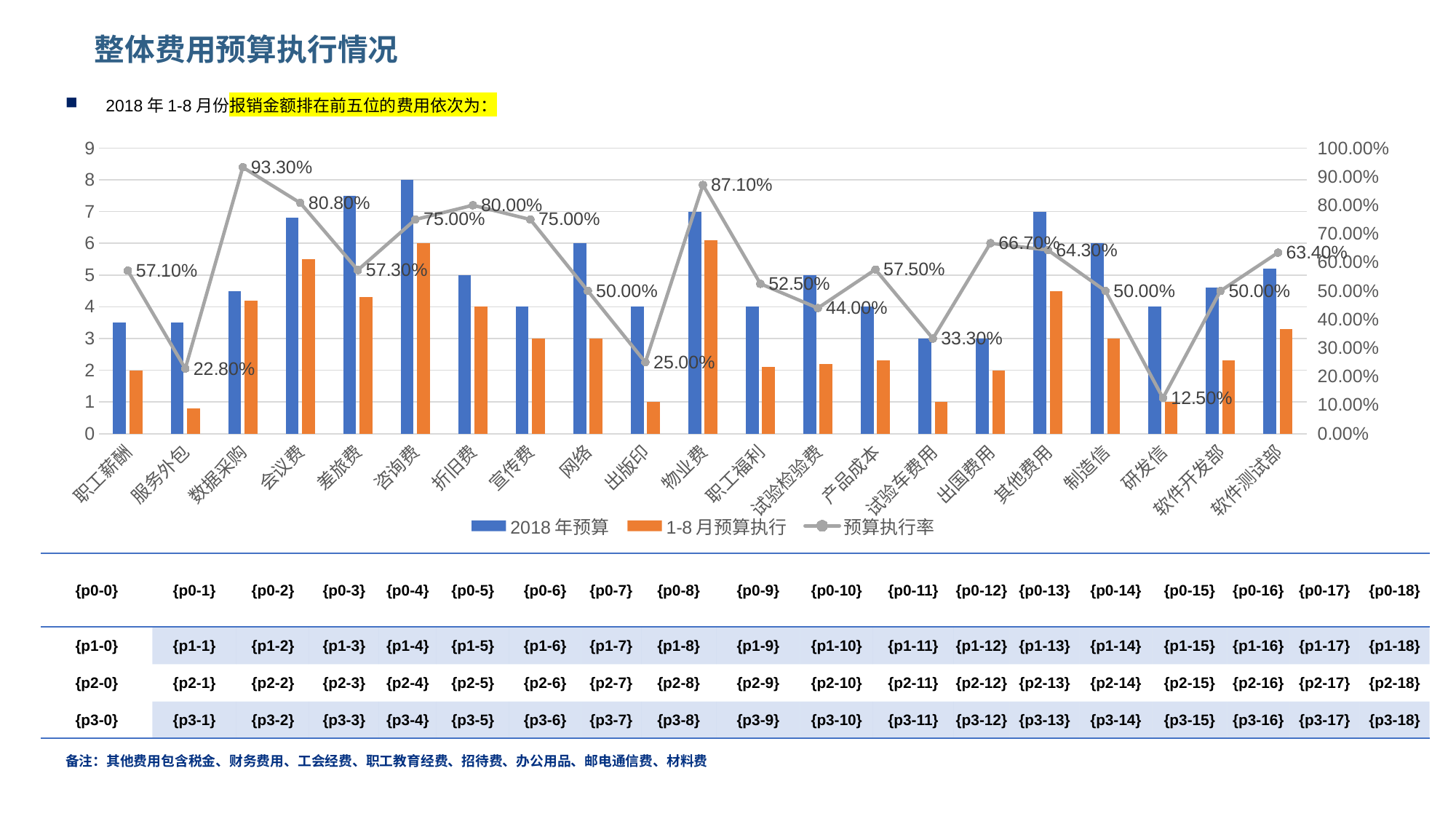

# 整体费用预算执行情况
2018年1-8月份报销金额排在前五位的费用依次为：

### Chart

| Category | 2018年预算 | 1-8月预算执行 | 预算执行率 |
|---|---|---|---|
| 职工薪酬 | 3.5 | 2.0 | 0.571 |
| 服务外包 | 3.5 | 0.8 | 0.228 |
| 数据采购 | 4.5 | 4.2 | 0.933 |
| 会议费 | 6.8 | 5.5 | 0.808 |
| 差旅费 | 7.5 | 4.3 | 0.573 |
| 咨询费 | 8.0 | 6.0 | 0.75 |
| 折旧费 | 5.0 | 4.0 | 0.8 |
| 宣传费 | 4.0 | 3.0 | 0.75 |
| 网络及维保费 | 6.0 | 3.0 | 0.5 |
| 出版印刷资料费 | 4.0 | 1.0 | 0.25 |
| 物业费 | 7.0 | 6.1 | 0.871 |
| 职工福利 | 4.0 | 2.1 | 0.525 |
| 试验检验费 | 5.0 | 2.2 | 0.44 |
| 产品成本 | 4.0 | 2.3 | 0.575 |
| 试验车费用 | 3.0 | 1.0 | 0.333 |
| 出国费用 | 3.0 | 2.0 | 0.667 |
| 其他费用 | 7.0 | 4.5 | 0.643 |
| 制造信息系统部 | 6.0 | 3.0 | 0.5 |
| 研发信息系统部 | 4.0 | 1.0 | 0.125 |
| 软件开发部 | 4.6 | 2.3 | 0.5 |
| 软件测试部 | 5.2 | 3.3 | 0.634 |
| {p0-0} | {p0-1} | {p0-2} | {p0-3} | {p0-4} | {p0-5} | {p0-6} | {p0-7} | {p0-8} | {p0-9} | {p0-10} | {p0-11} | {p0-12} | {p0-13} | {p0-14} | {p0-15} | {p0-16} | {p0-17} | {p0-18} |
| --- | --- | --- | --- | --- | --- | --- | --- | --- | --- | --- | --- | --- | --- | --- | --- | --- | --- | --- |
| {p1-0} | {p1-1} | {p1-2} | {p1-3} | {p1-4} | {p1-5} | {p1-6} | {p1-7} | {p1-8} | {p1-9} | {p1-10} | {p1-11} | {p1-12} | {p1-13} | {p1-14} | {p1-15} | {p1-16} | {p1-17} | {p1-18} |
| {p2-0} | {p2-1} | {p2-2} | {p2-3} | {p2-4} | {p2-5} | {p2-6} | {p2-7} | {p2-8} | {p2-9} | {p2-10} | {p2-11} | {p2-12} | {p2-13} | {p2-14} | {p2-15} | {p2-16} | {p2-17} | {p2-18} |
| {p3-0} | {p3-1} | {p3-2} | {p3-3} | {p3-4} | {p3-5} | {p3-6} | {p3-7} | {p3-8} | {p3-9} | {p3-10} | {p3-11} | {p3-12} | {p3-13} | {p3-14} | {p3-15} | {p3-16} | {p3-17} | {p3-18} |
备注：其他费用包含税金、财务费用、工会经费、职工教育经费、招待费、办公用品、邮电通信费、材料费